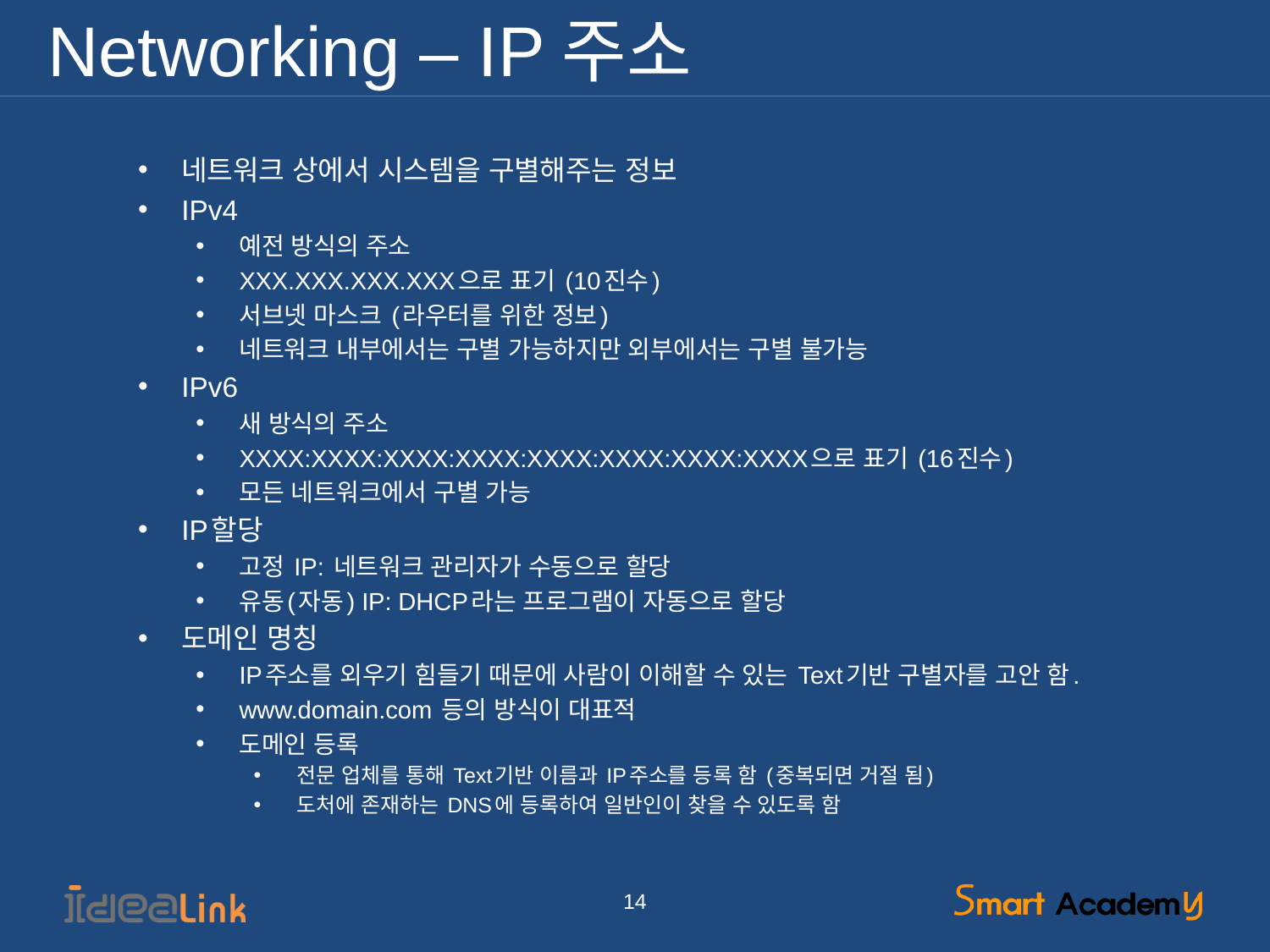

# Networking – IP주소
네트워크 상에서 시스템을 구별해주는 정보
IPv4
예전 방식의 주소
XXX.XXX.XXX.XXX으로 표기 (10진수)
서브넷 마스크 (라우터를 위한 정보)
네트워크 내부에서는 구별 가능하지만 외부에서는 구별 불가능
IPv6
새 방식의 주소
XXXX:XXXX:XXXX:XXXX:XXXX:XXXX:XXXX:XXXX으로 표기 (16진수)
모든 네트워크에서 구별 가능
IP할당
고정 IP: 네트워크 관리자가 수동으로 할당
유동(자동) IP: DHCP라는 프로그램이 자동으로 할당
도메인 명칭
IP주소를 외우기 힘들기 때문에 사람이 이해할 수 있는 Text기반 구별자를 고안 함.
www.domain.com 등의 방식이 대표적
도메인 등록
전문 업체를 통해 Text기반 이름과 IP주소를 등록 함 (중복되면 거절 됨)
도처에 존재하는 DNS에 등록하여 일반인이 찾을 수 있도록 함
14